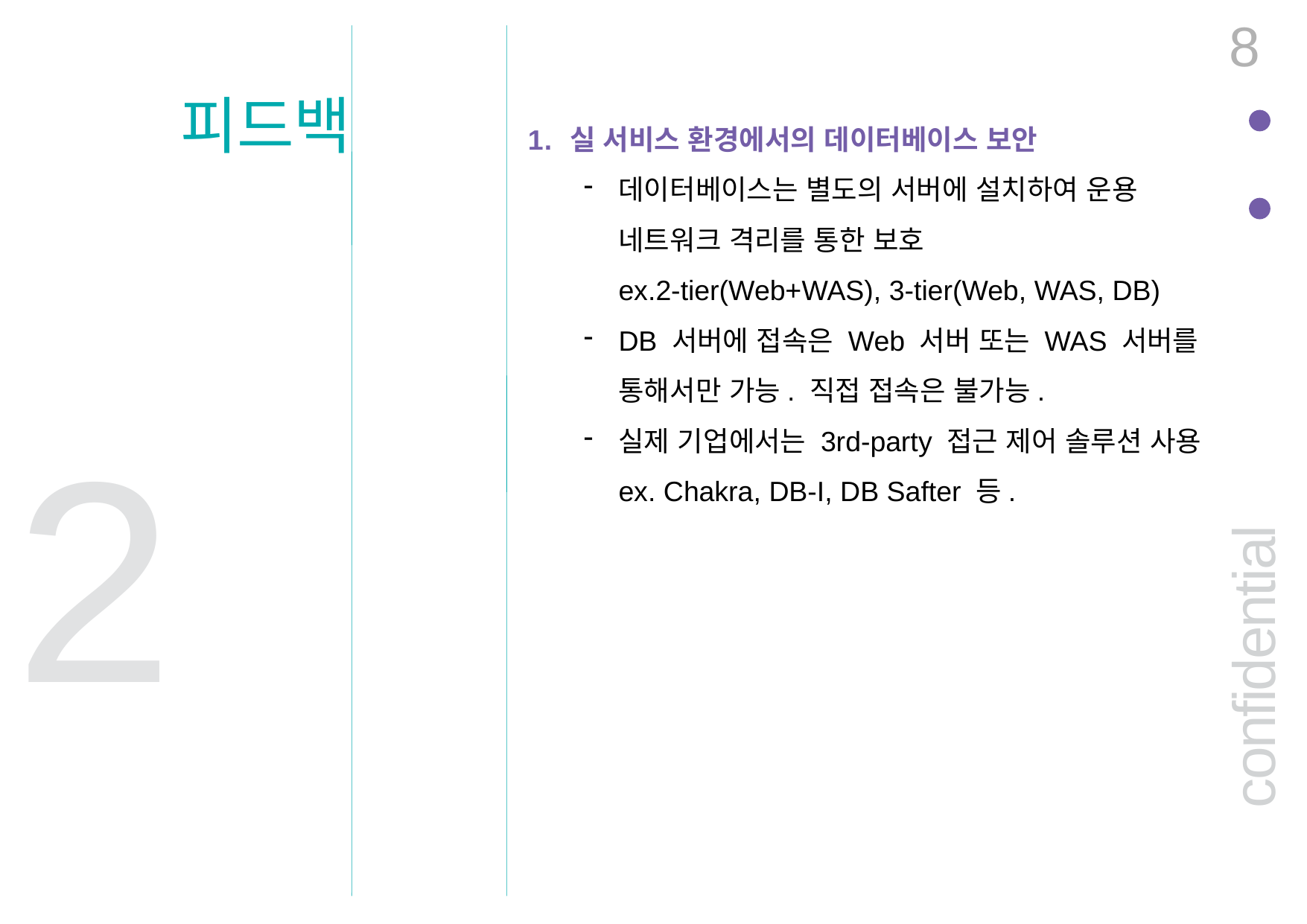

8

피드백
실 서비스 환경에서의 데이터베이스 보안
데이터베이스는 별도의 서버에 설치하여 운용
네트워크 격리를 통한 보호
ex.2-tier(Web+WAS), 3-tier(Web, WAS, DB)
DB 서버에 접속은 Web 서버 또는 WAS 서버를 통해서만 가능. 직접 접속은 불가능.
실제 기업에서는 3rd-party 접근 제어 솔루션 사용
ex. Chakra, DB-I, DB Safter 등.

2
confidential